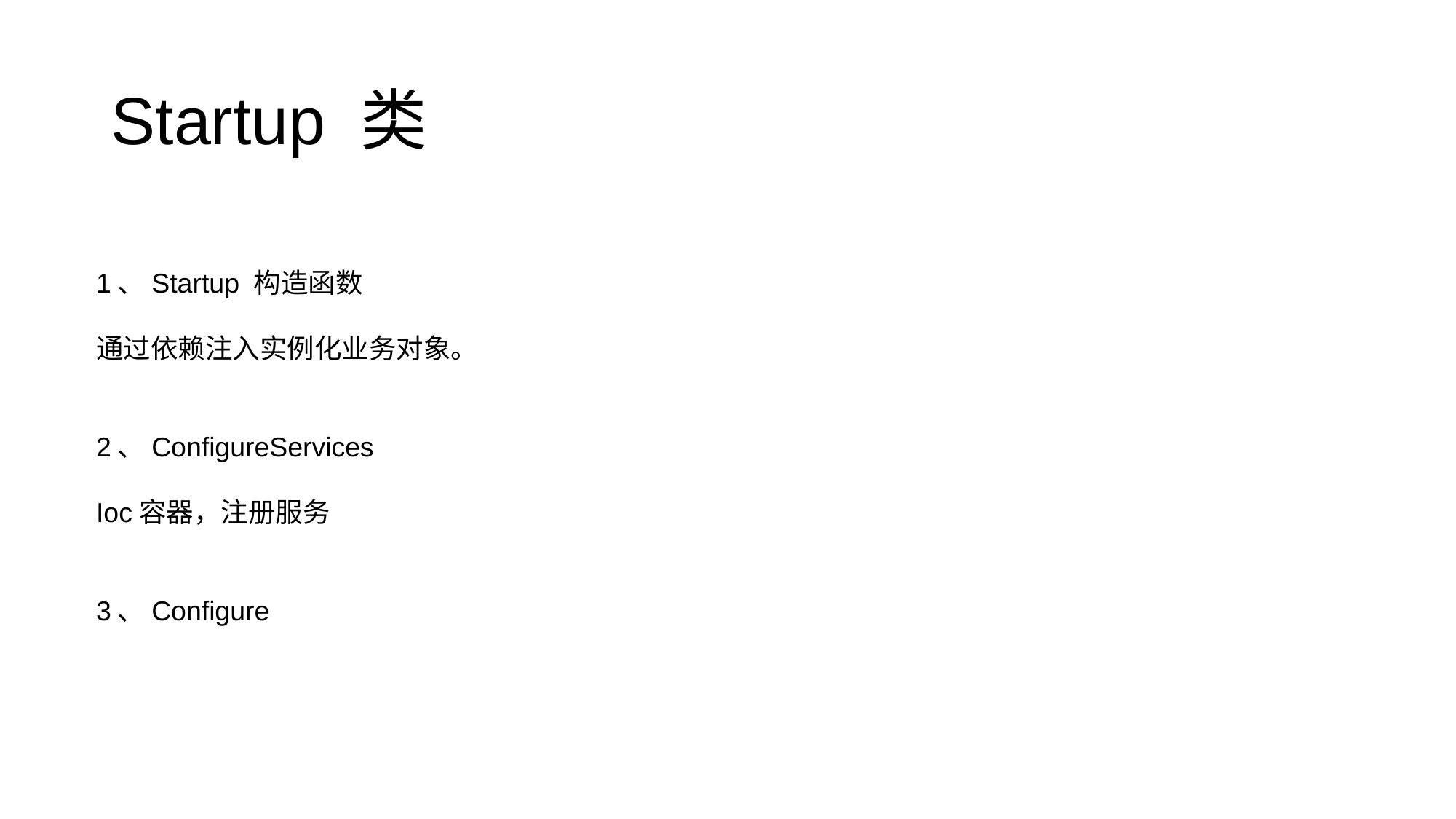

# Startup 类
1、Startup 构造函数

通过依赖注入实例化业务对象。

2、ConfigureServices

Ioc容器，注册服务

3、Configure